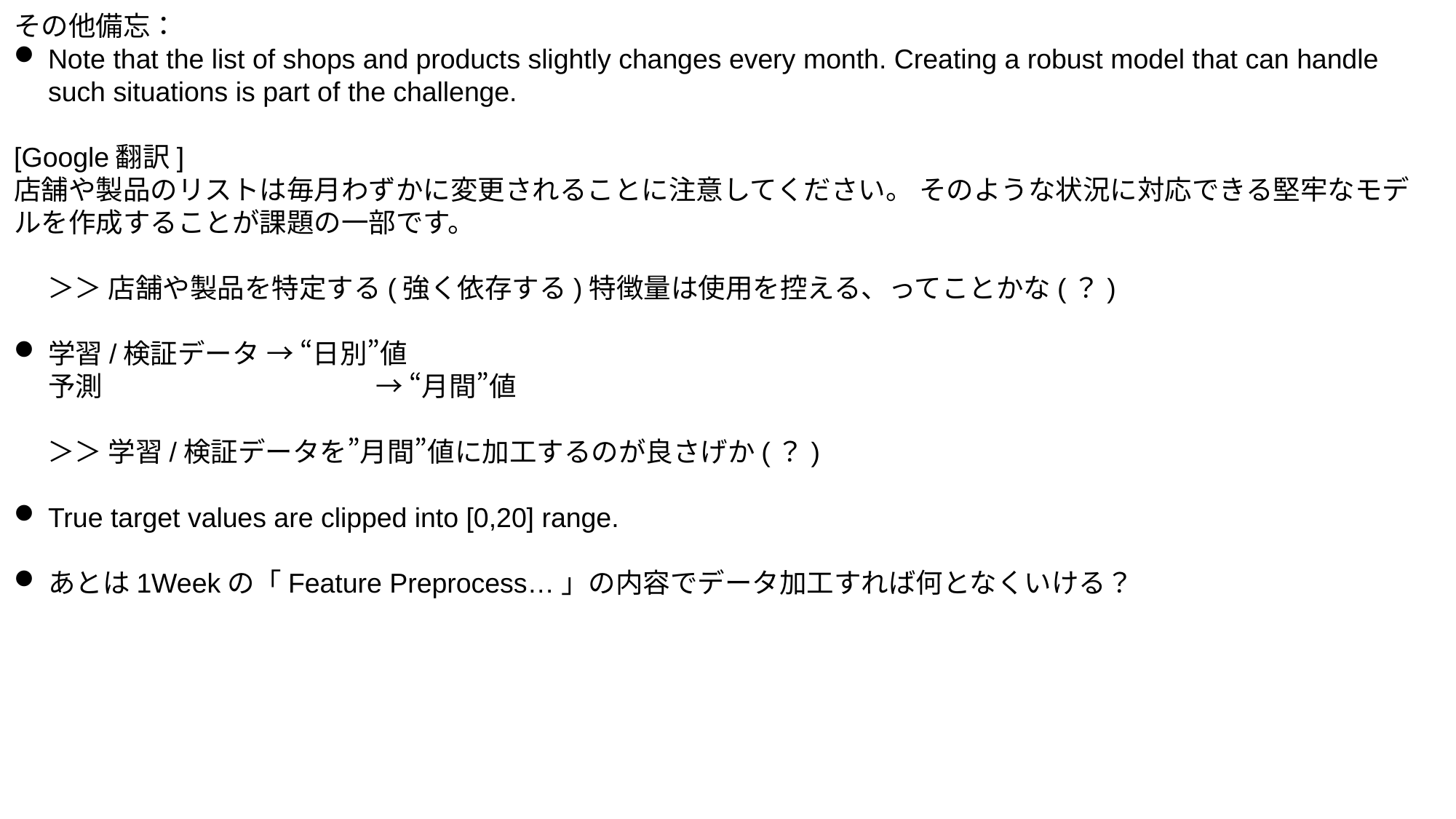

その他備忘：
Note that the list of shops and products slightly changes every month. Creating a robust model that can handle such situations is part of the challenge.

[Google翻訳]
店舗や製品のリストは毎月わずかに変更されることに注意してください。 そのような状況に対応できる堅牢なモデルを作成することが課題の一部です。

　 ＞＞ 店舗や製品を特定する(強く依存する)特徴量は使用を控える、ってことかな(？)

学習/検証データ	→ “日別”値
予測			→ “月間”値

　 ＞＞ 学習/検証データを”月間”値に加工するのが良さげか(？)

True target values are clipped into [0,20] range.

あとは1Weekの「Feature Preprocess…」の内容でデータ加工すれば何となくいける？